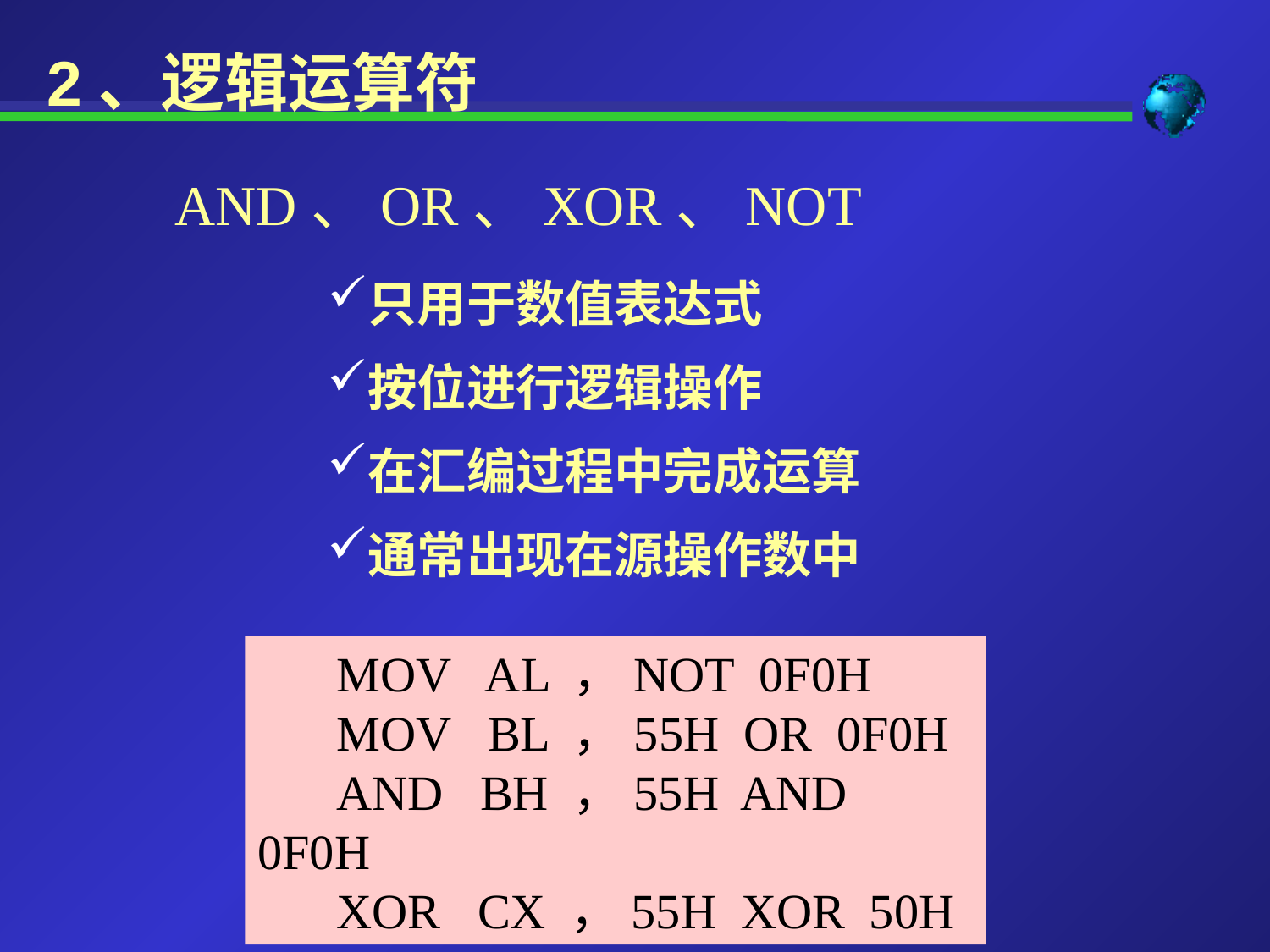

2、逻辑运算符
 AND、OR、XOR、NOT
只用于数值表达式
按位进行逻辑操作
在汇编过程中完成运算
通常出现在源操作数中
MOV   AL ，NOT  0F0H
MOV   BL ，55H  OR  0F0H
AND   BH ，55H  AND  0F0H
XOR   CX ，55H  XOR  50H
29